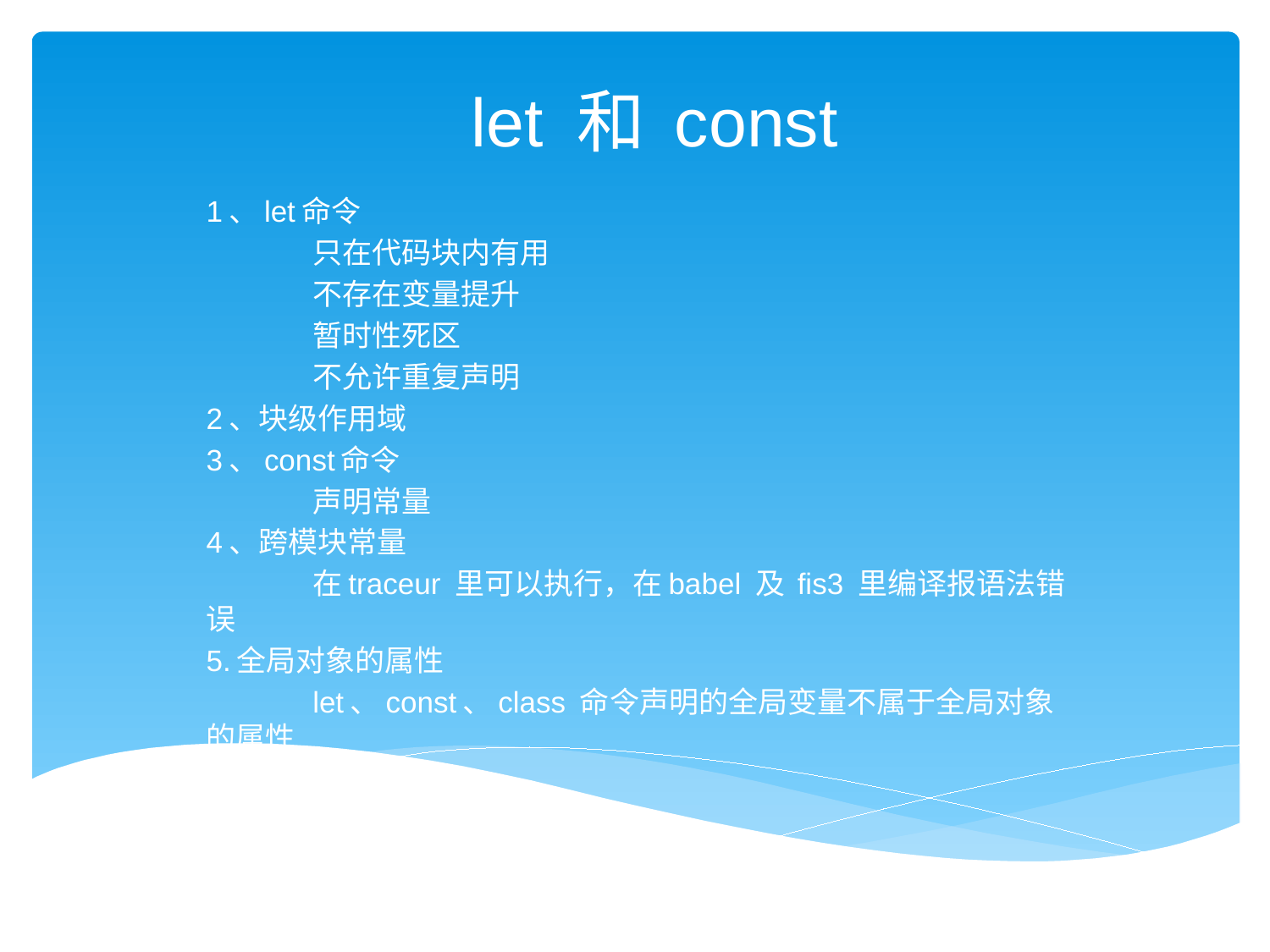

# let 和 const
1、let命令
	只在代码块内有用
	不存在变量提升
	暂时性死区
	不允许重复声明
2、块级作用域
3、const命令
	声明常量
4、跨模块常量
	在traceur 里可以执行，在babel 及 fis3 里编译报语法错误
5.全局对象的属性
	let、const、class 命令声明的全局变量不属于全局对象的属性